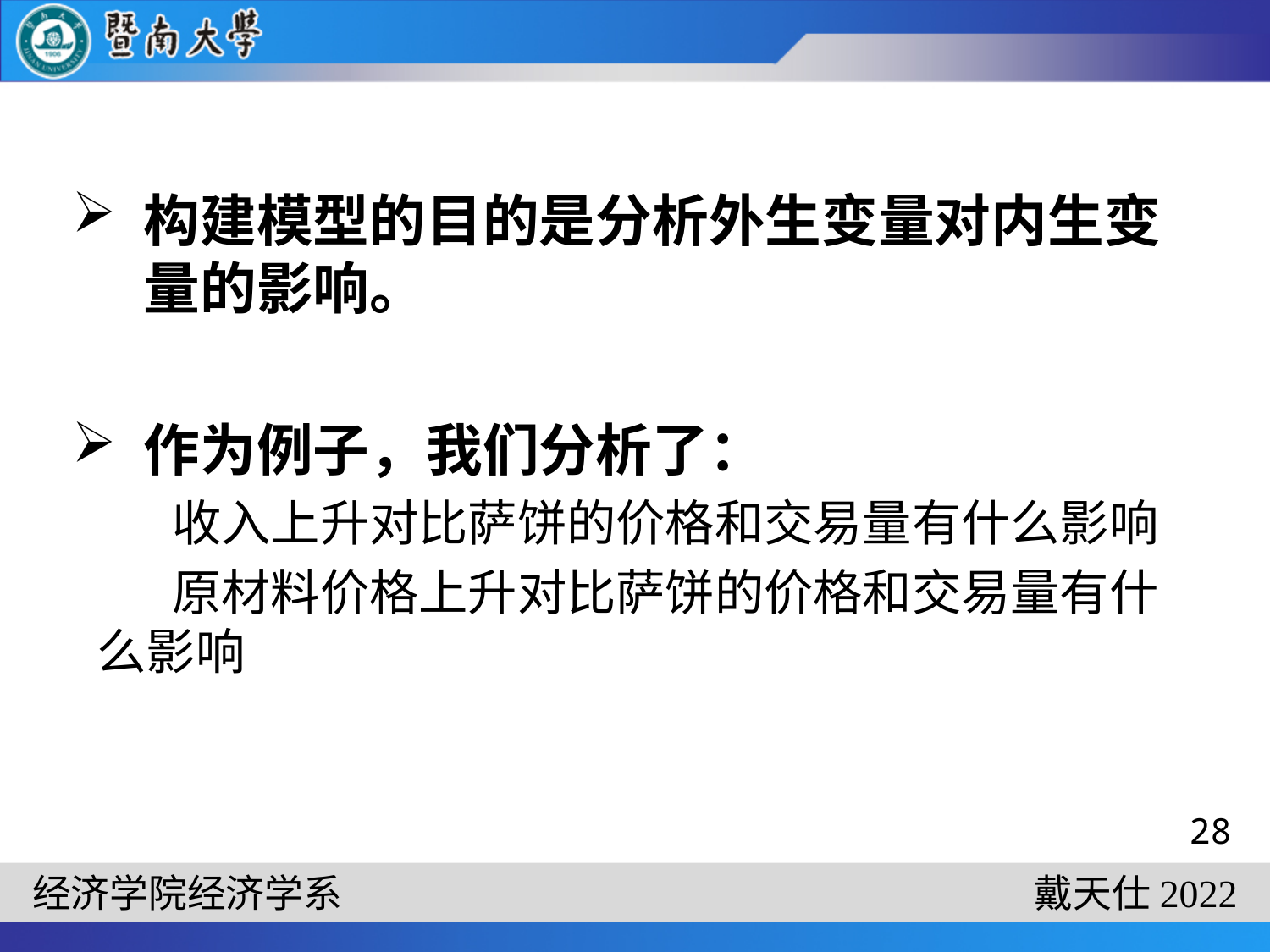

#
构建模型的目的是分析外生变量对内生变量的影响。

作为例子，我们分析了：
收入上升对比萨饼的价格和交易量有什么影响
原材料价格上升对比萨饼的价格和交易量有什么影响

28